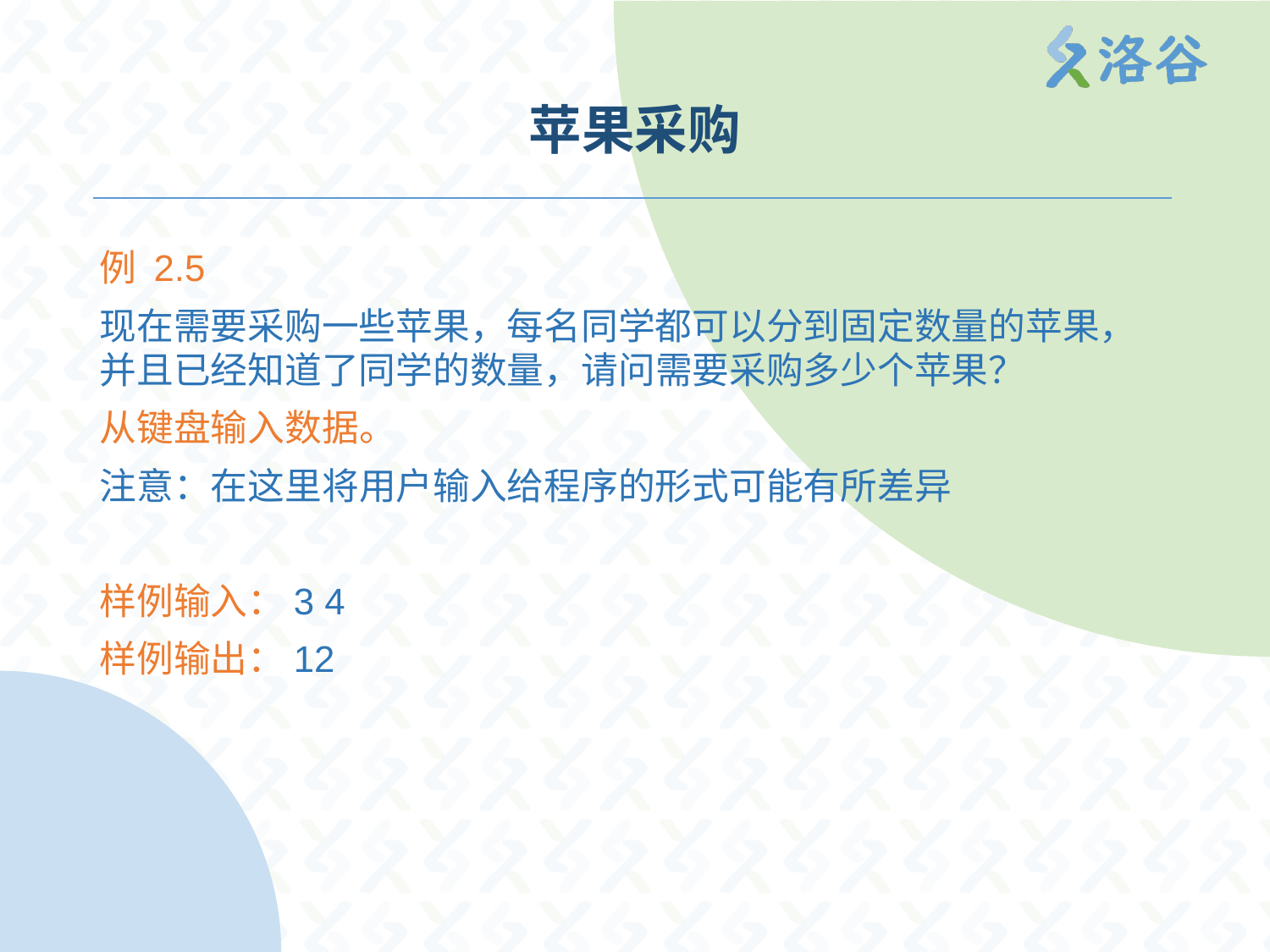

# 苹果采购
例 2.5
现在需要采购一些苹果，每名同学都可以分到固定数量的苹果，并且已经知道了同学的数量，请问需要采购多少个苹果？
从键盘输入数据。
注意：在这里将用户输入给程序的形式可能有所差异

样例输入：3 4
样例输出：12